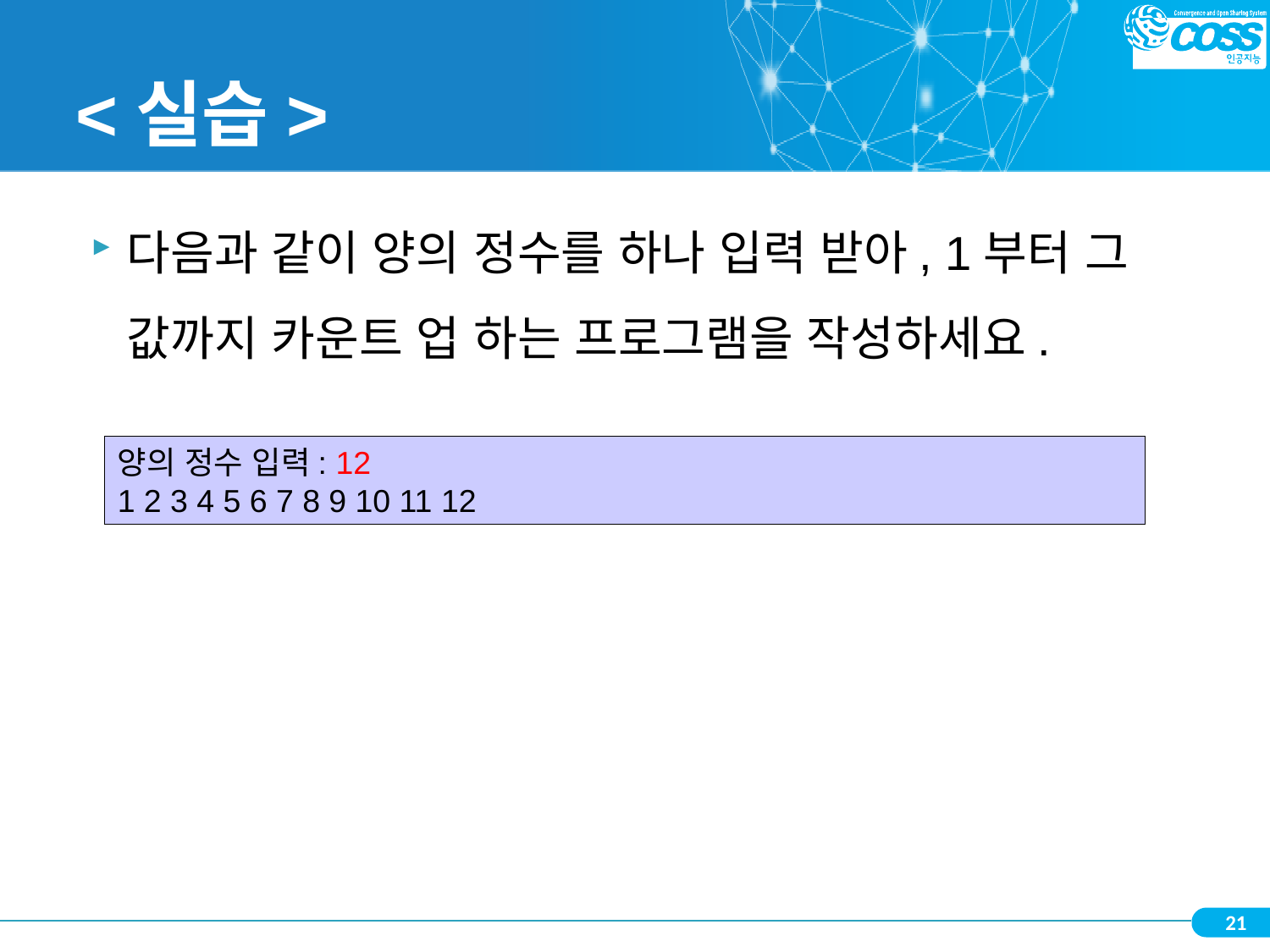

# <실습>
다음과 같이 양의 정수를 하나 입력 받아, 1부터 그 값까지 카운트 업 하는 프로그램을 작성하세요.
양의 정수 입력: 12
1 2 3 4 5 6 7 8 9 10 11 12